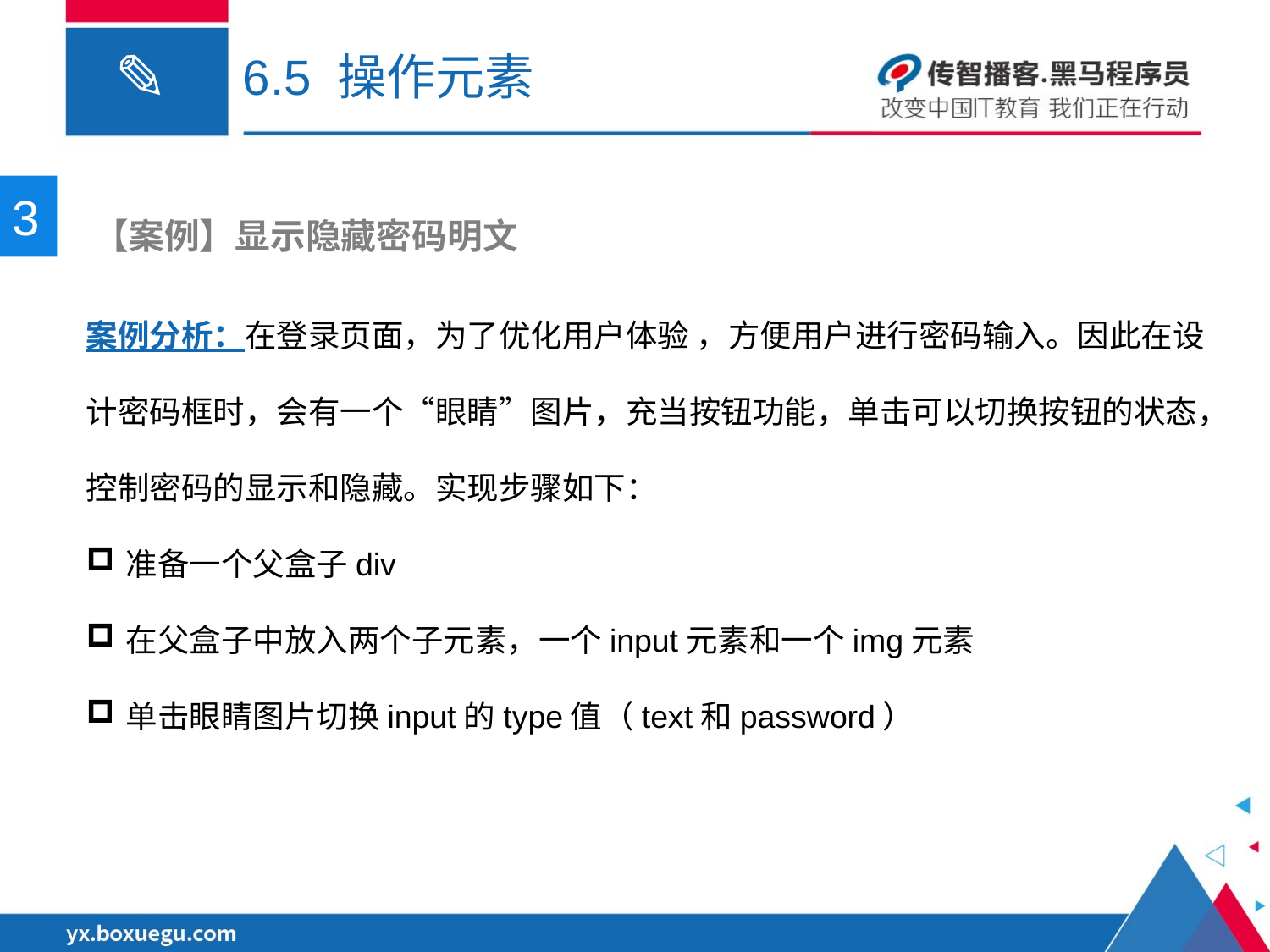

# 6.5 操作元素

3
  【案例】显示隐藏密码明文
案例分析：在登录页面，为了优化用户体验 ，方便用户进行密码输入。因此在设计密码框时，会有一个“眼睛”图片，充当按钮功能，单击可以切换按钮的状态，控制密码的显示和隐藏。实现步骤如下：
准备一个父盒子div
在父盒子中放入两个子元素，一个input元素和一个img元素
单击眼睛图片切换input的type值（text和password）